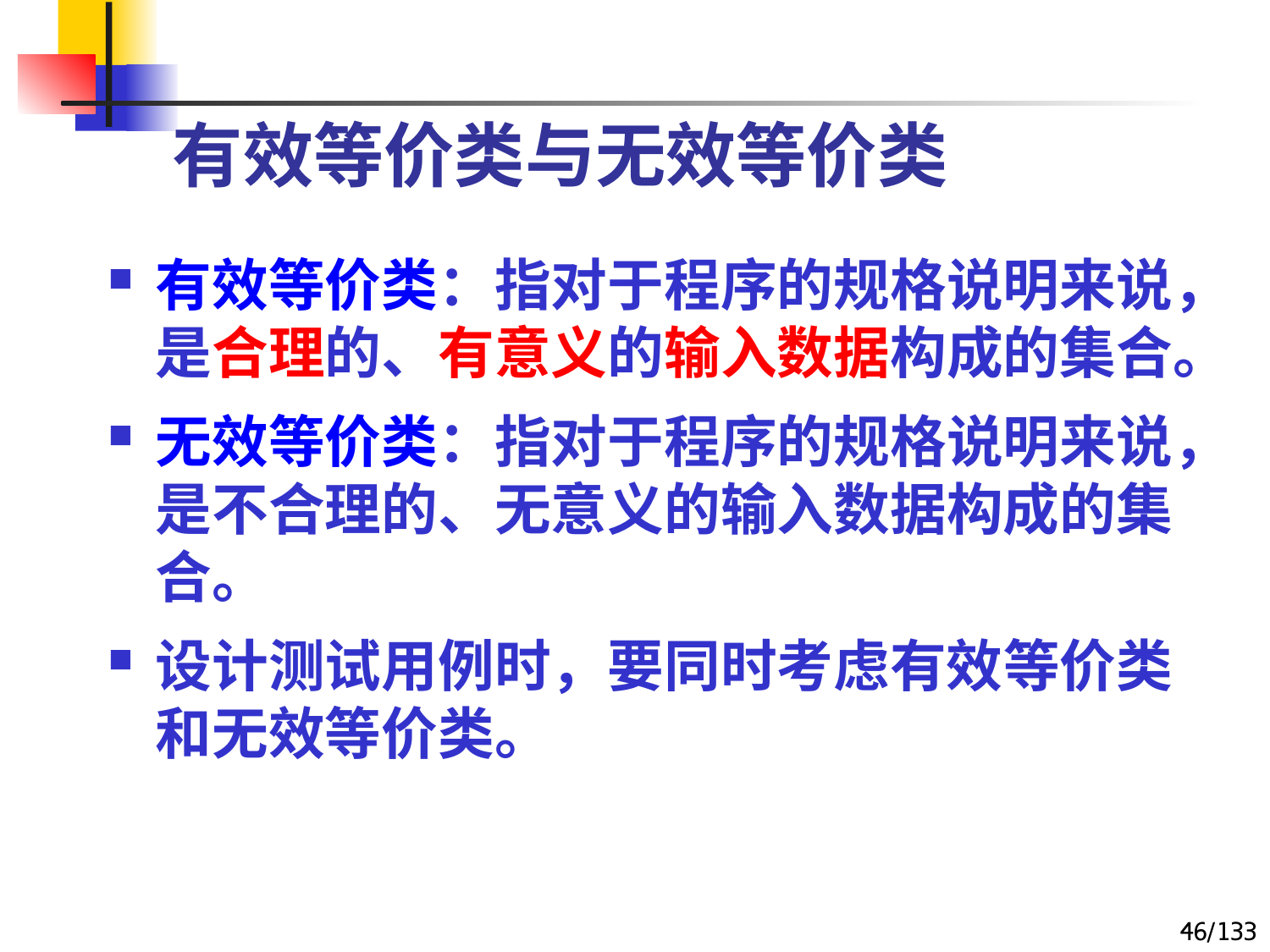

# 有效等价类与无效等价类
有效等价类：指对于程序的规格说明来说，是合理的、有意义的输入数据构成的集合。
无效等价类：指对于程序的规格说明来说，是不合理的、无意义的输入数据构成的集合。
设计测试用例时，要同时考虑有效等价类和无效等价类。

46/133